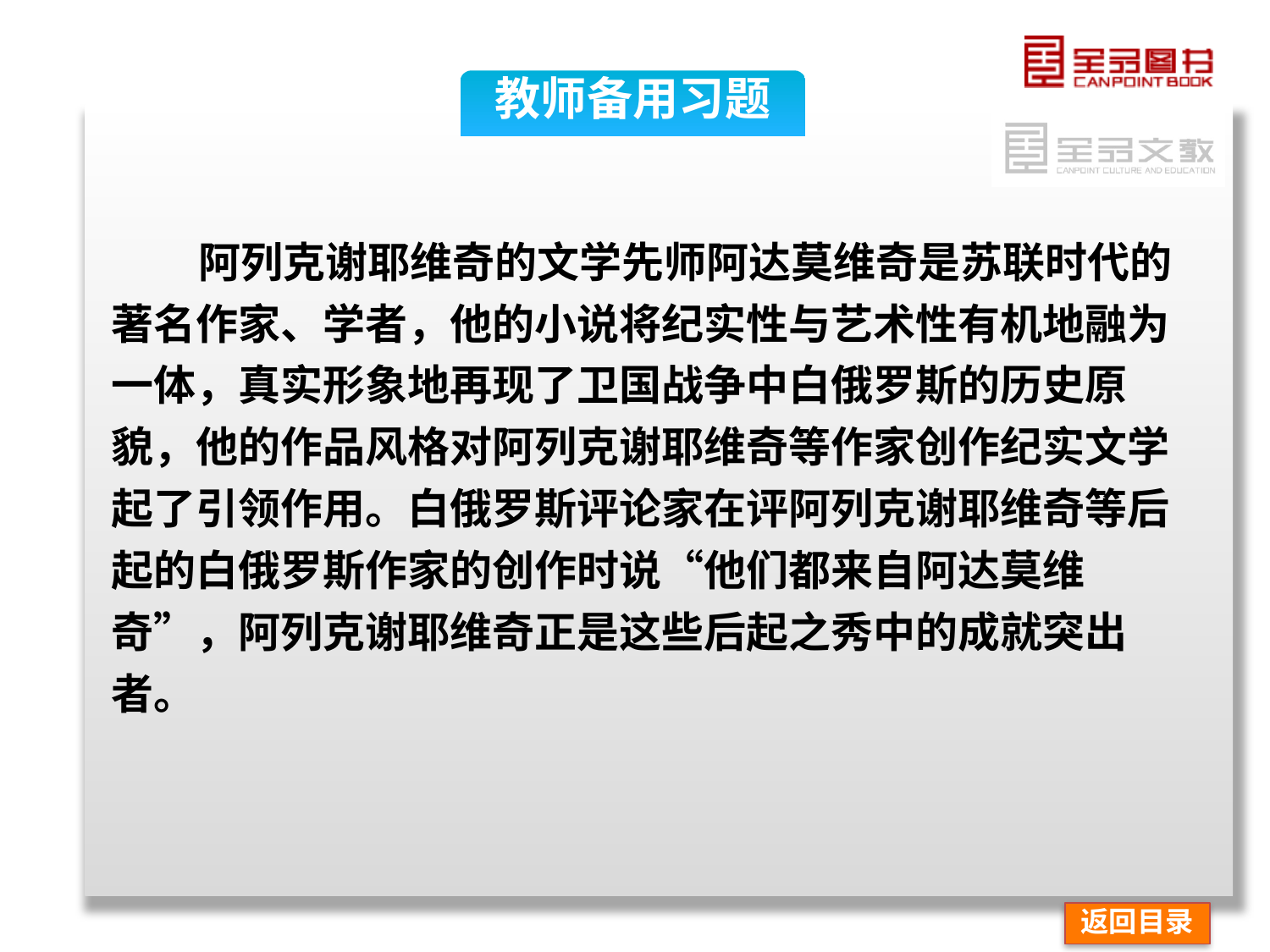

教师备用习题
阿列克谢耶维奇的文学先师阿达莫维奇是苏联时代的著名作家、学者，他的小说将纪实性与艺术性有机地融为一体，真实形象地再现了卫国战争中白俄罗斯的历史原貌，他的作品风格对阿列克谢耶维奇等作家创作纪实文学起了引领作用。白俄罗斯评论家在评阿列克谢耶维奇等后起的白俄罗斯作家的创作时说“他们都来自阿达莫维奇”，阿列克谢耶维奇正是这些后起之秀中的成就突出者。
返回目录